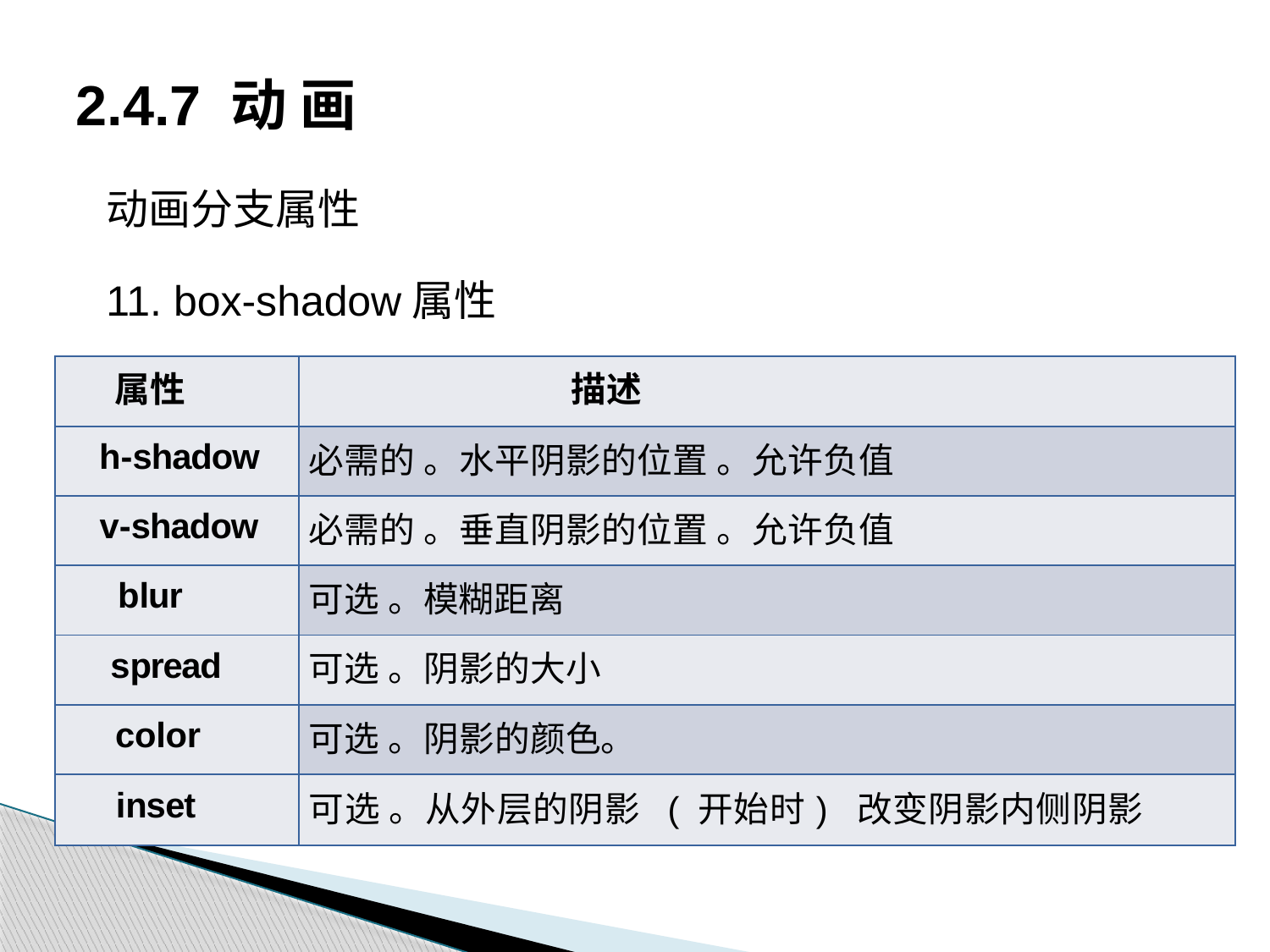

# 2.4.7 动 画
动画分支属性
11. box-shadow属性
| 属性 | 描述 |
| --- | --- |
| h-shadow | 必需的 。水平阴影的位置 。允许负值 |
| v-shadow | 必需的 。垂直阴影的位置 。允许负值 |
| blur | 可选 。模糊距离 |
| spread | 可选 。阴影的大小 |
| color | 可选 。阴影的颜色。 |
| inset | 可选 。从外层的阴影 ( 开始时) 改变阴影内侧阴影 |